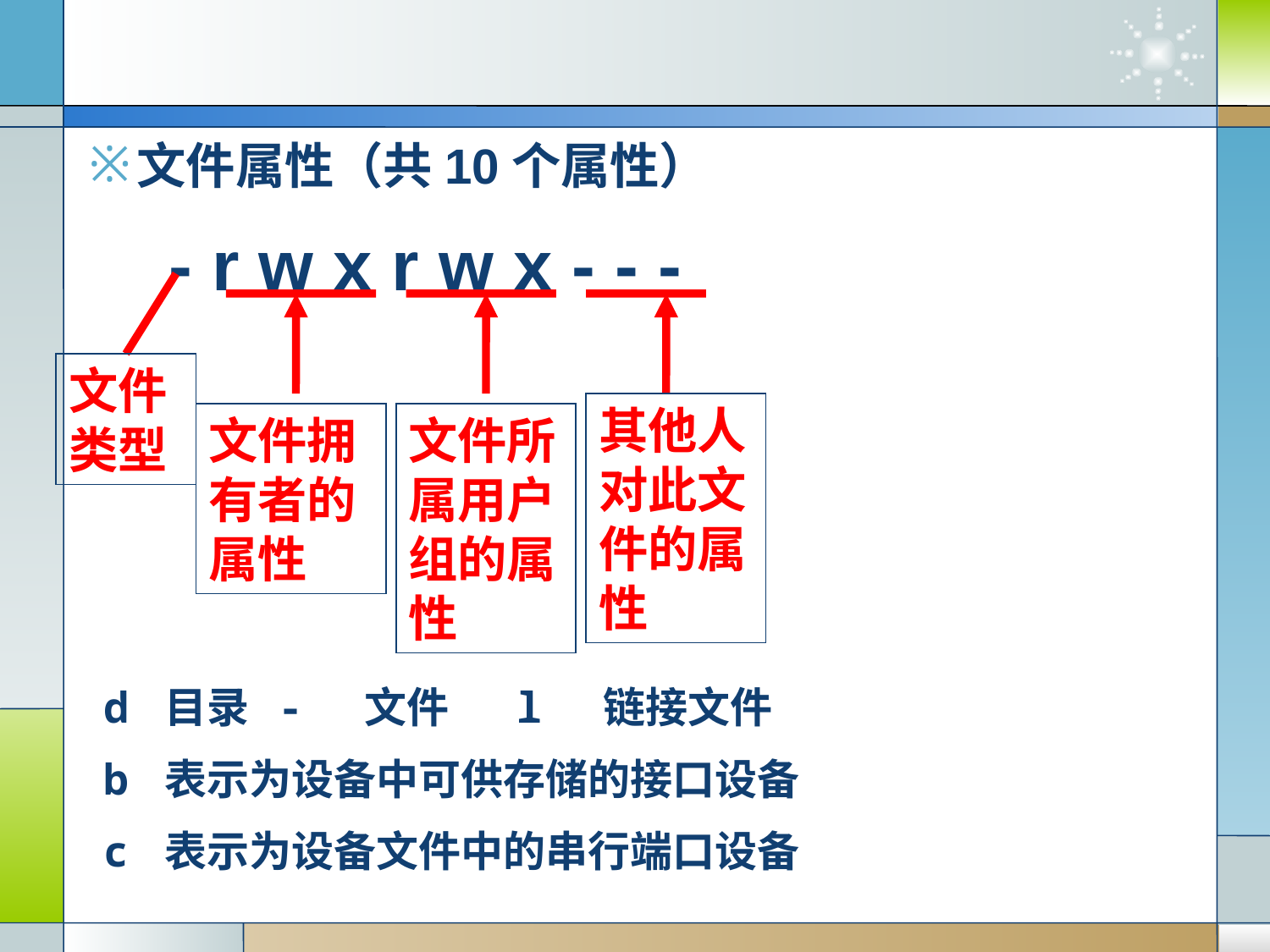

#
文件属性（共10个属性）
- r w x r w x - - -

文件类型
其他人对此文件的属性
文件拥有者的属性
文件所属用户组的属性
d 目录  -  文件      l  链接文件
b 表示为设备中可供存储的接口设备
c 表示为设备文件中的串行端口设备

33